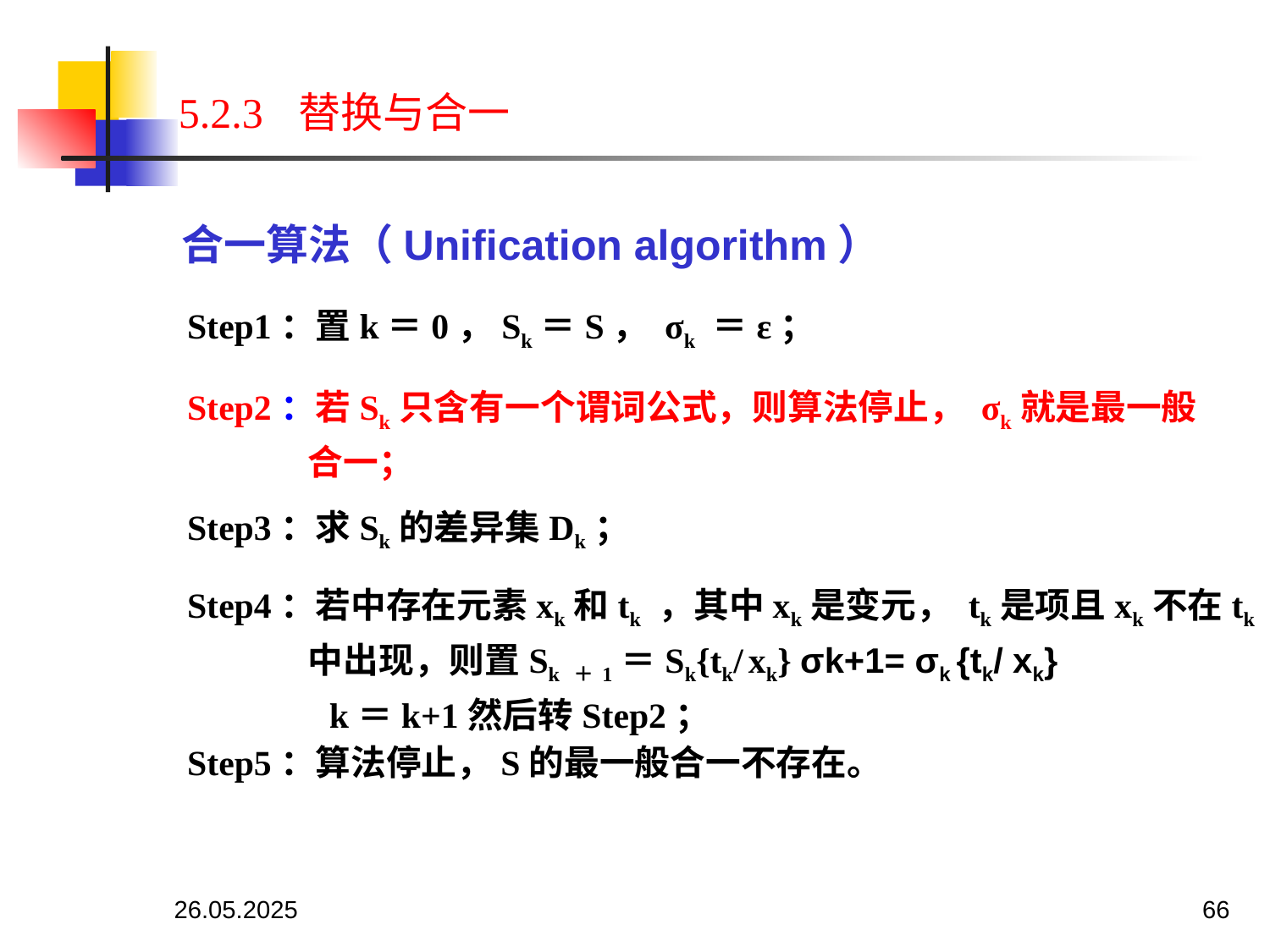

5.2.3 替换与合一
合一算法（Unification algorithm）
Step1：置k＝0，Sk＝S， σk ＝ε；
Step2：若Sk只含有一个谓词公式，则算法停止， σk就是最一般
              合一；
Step3：求Sk的差异集Dk；
Step4：若中存在元素xk和tk ，其中xk是变元， tk是项且xk不在tk
              中出现，则置Sk ＋1＝Sk{tk/ xk} σk+1= σk {tk/ xk}
                k＝k+1然后转Step2；
Step5：算法停止，S的最一般合一不存在。
26.05.2025
66